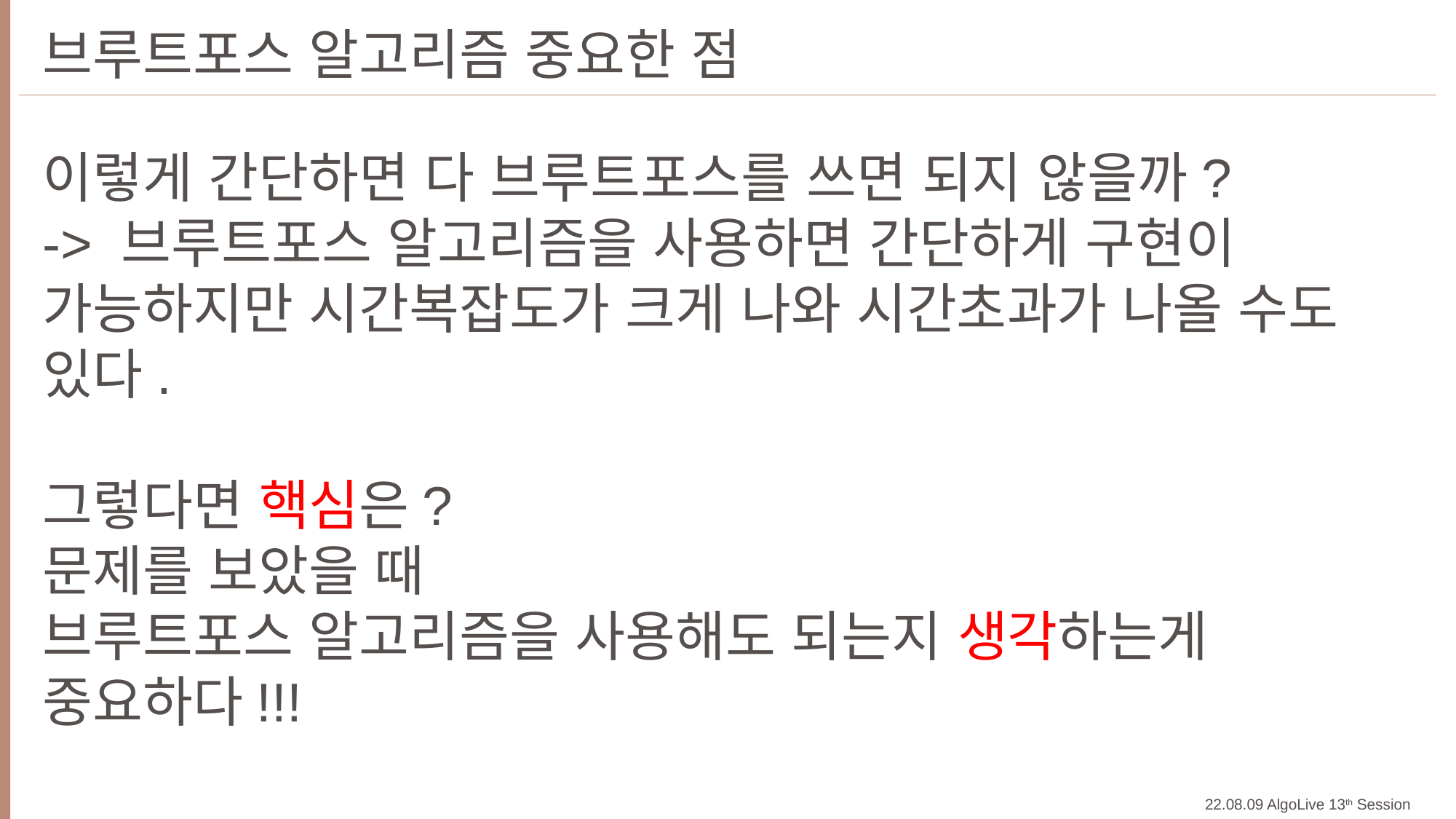

브루트포스 알고리즘 중요한 점
이렇게 간단하면 다 브루트포스를 쓰면 되지 않을까?
-> 브루트포스 알고리즘을 사용하면 간단하게 구현이 가능하지만 시간복잡도가 크게 나와 시간초과가 나올 수도 있다.

그렇다면 핵심은?
문제를 보았을 때
브루트포스 알고리즘을 사용해도 되는지 생각하는게 중요하다!!!

22.08.09 AlgoLive 13th Session